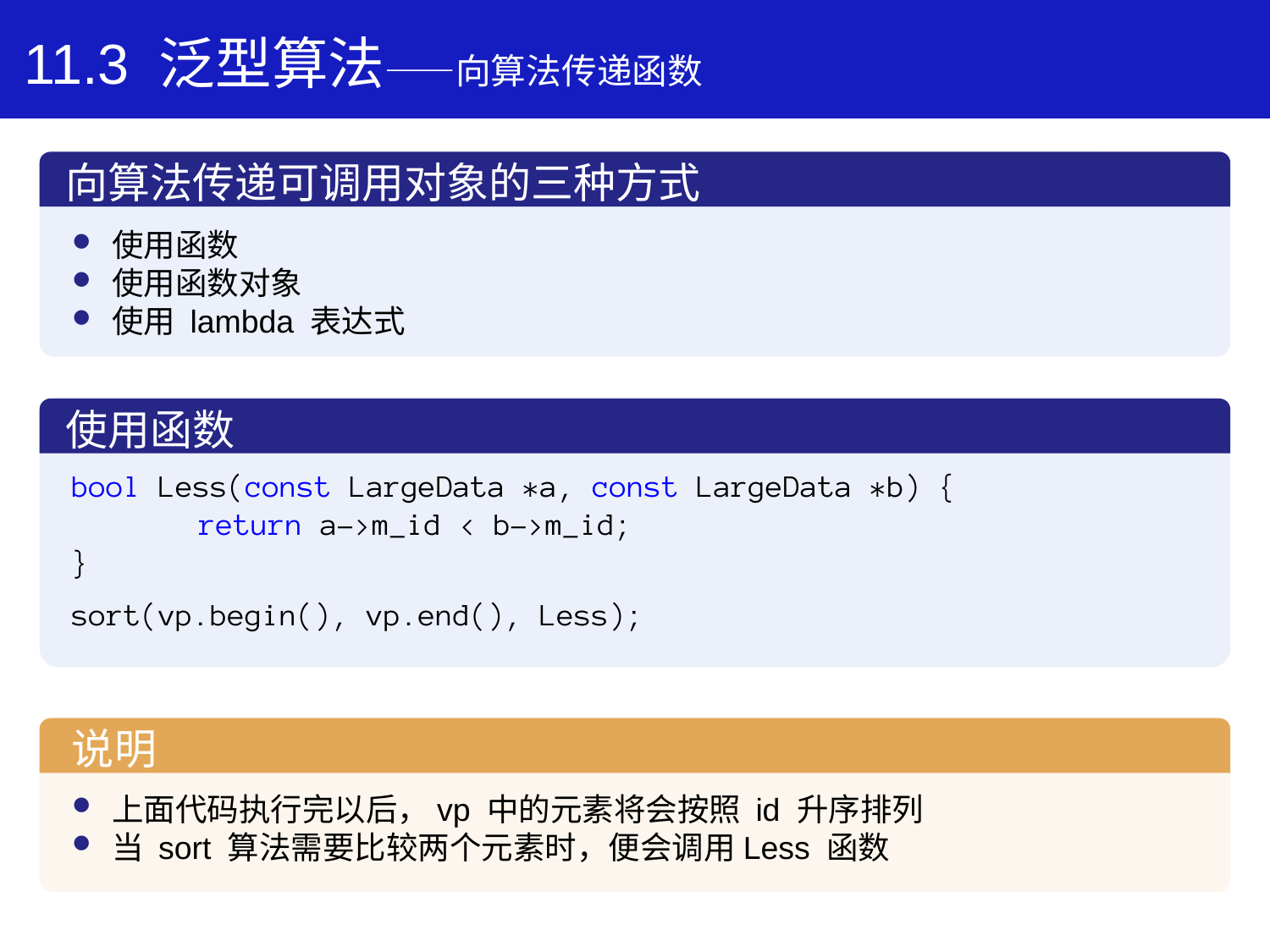

11.3 泛型算法——向算法传递函数
向算法传递可调用对象的三种方式

使用函数
使用函数对象
使用 lambda 表达式
使用函数

bool Less(const LargeData *a, const LargeData *b) {
	return a->m_id < b->m_id;
}
sort(vp.begin(), vp.end(), Less);
说明

上面代码执行完以后，vp 中的元素将会按照 id 升序排列
当 sort 算法需要比较两个元素时，便会调用Less 函数
56